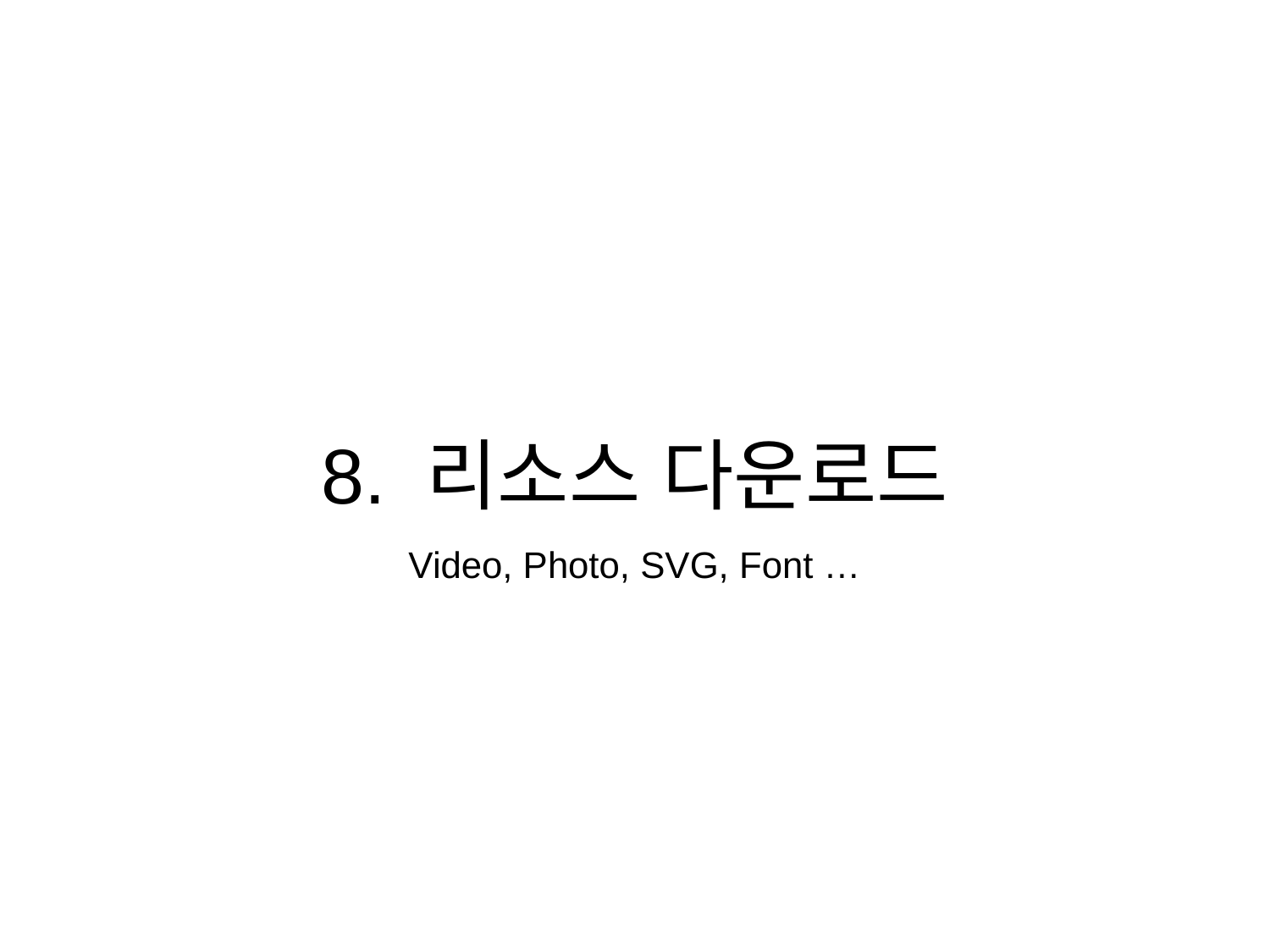

# 8. 리소스 다운로드
Video, Photo, SVG, Font …